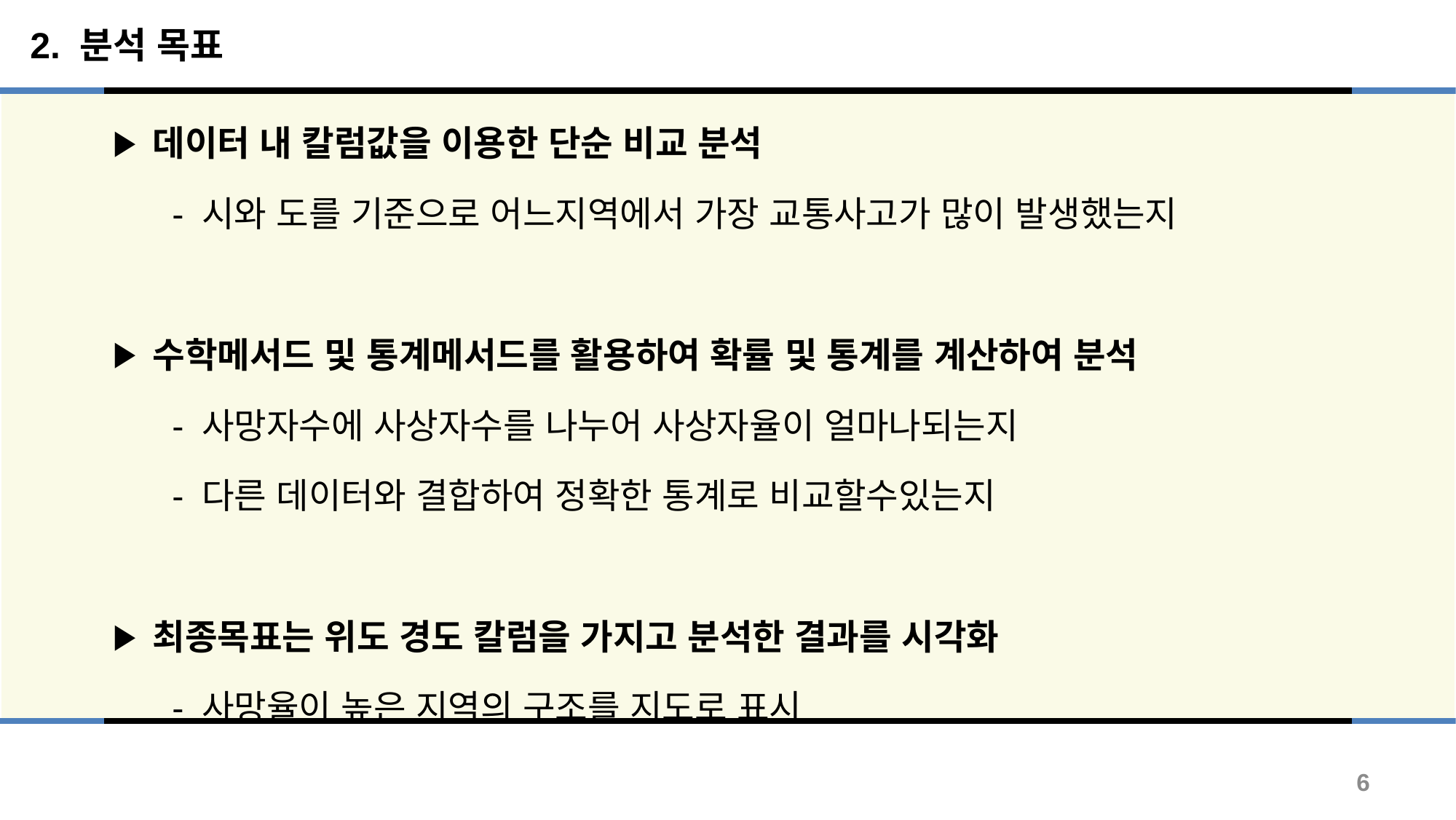

2. 분석 목표

데이터 내 칼럼값을 이용한 단순 비교 분석
      - 시와 도를 기준으로 어느지역에서 가장 교통사고가 많이 발생했는지

수학메서드 및 통계메서드를 활용하여 확률 및 통계를 계산하여 분석
      - 사망자수에 사상자수를 나누어 사상자율이 얼마나되는지
      - 다른 데이터와 결합하여 정확한 통계로 비교할수있는지

최종목표는 위도 경도 칼럼을 가지고 분석한 결과를 시각화
      - 사망율이 높은 지역의 구조를 지도로 표시
6